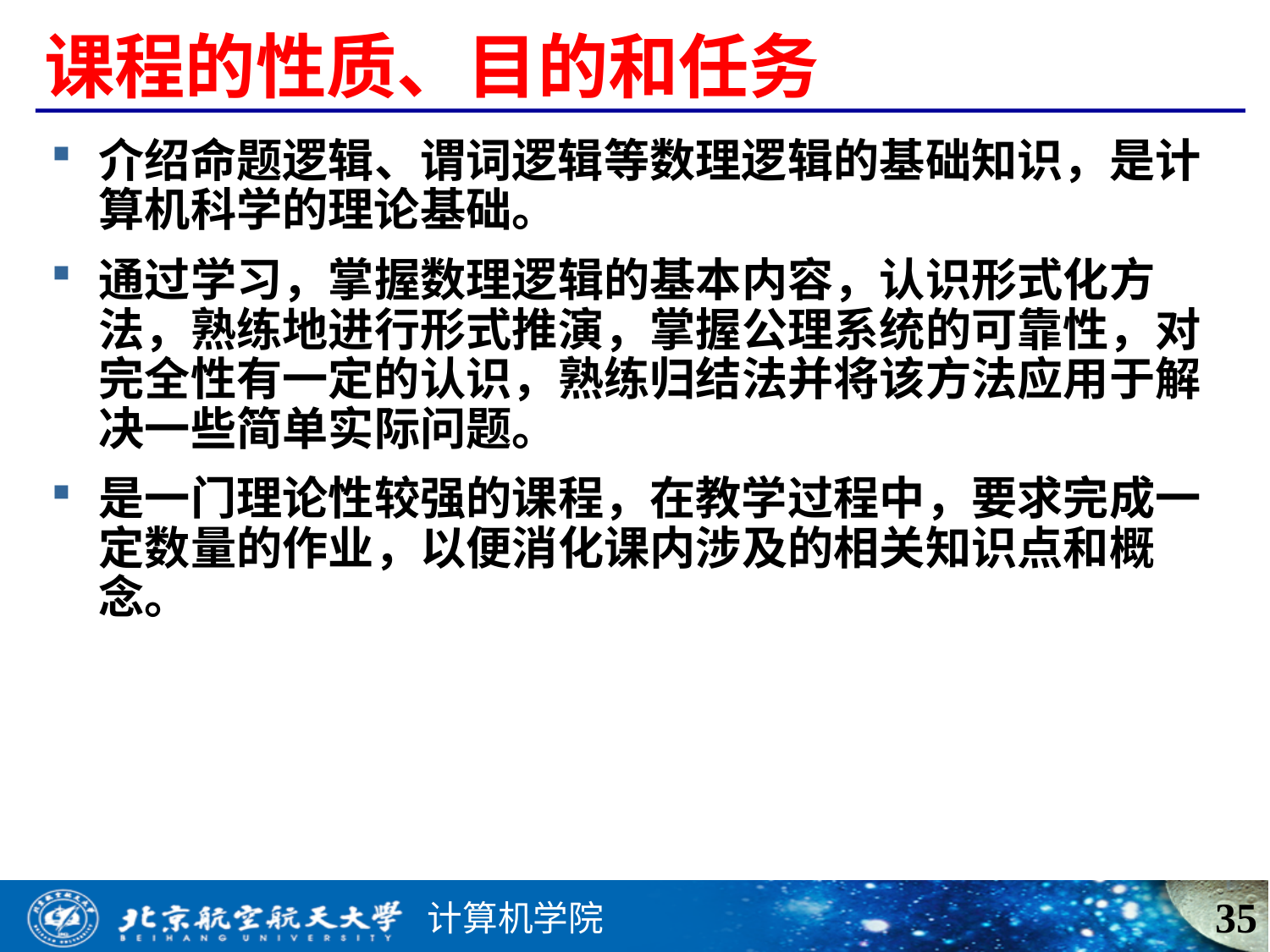

# 课程的性质、目的和任务
介绍命题逻辑、谓词逻辑等数理逻辑的基础知识，是计算机科学的理论基础。
通过学习，掌握数理逻辑的基本内容，认识形式化方法，熟练地进行形式推演，掌握公理系统的可靠性，对完全性有一定的认识，熟练归结法并将该方法应用于解决一些简单实际问题。
是一门理论性较强的课程，在教学过程中，要求完成一定数量的作业，以便消化课内涉及的相关知识点和概念。